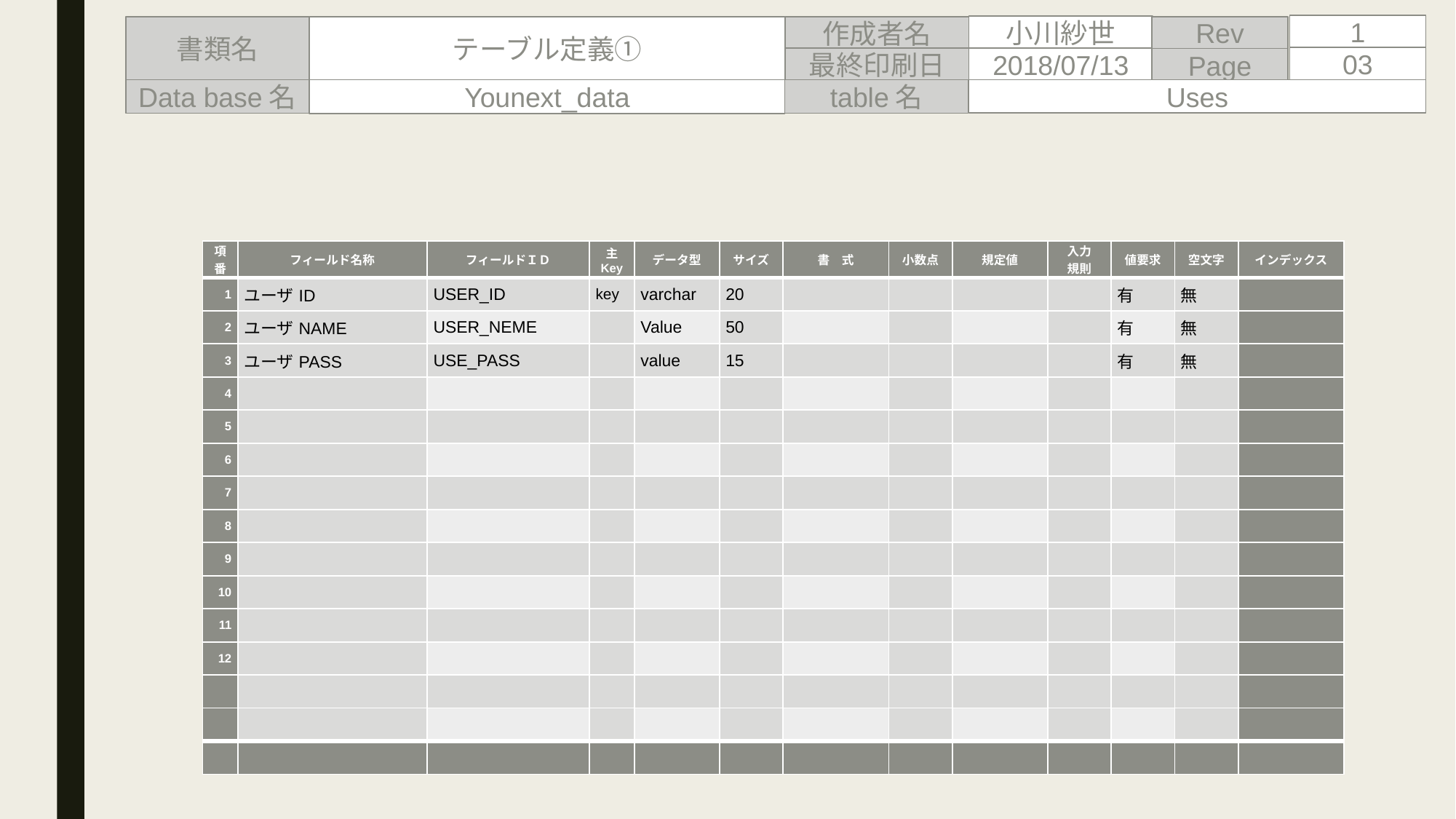

1
小川紗世
Rev
作成者名
テーブル定義①
書類名
03
2018/07/13
最終印刷日
Page
Uses
Younext_data
Data base名
table名
| 項 番 | フィールド名称 | フィールドＩＤ | 主 Key | データ型 | サイズ | 書　式 | 小数点 | 規定値 | 入力 規則 | 値要求 | 空文字 | インデックス |
| --- | --- | --- | --- | --- | --- | --- | --- | --- | --- | --- | --- | --- |
| 1 | ユーザID | USER\_ID | key | varchar | 20 |  |  |  |  | 有 | 無 |  |
| 2 | ユーザNAME | USER\_NEME |  | Value | 50 |  |  |  |  | 有 | 無 |  |
| 3 | ユーザPASS | USE\_PASS |  | value | 15 |  |  |  |  | 有 | 無 |  |
| 4 |  |  |  |  |  |  |  |  |  |  |  |  |
| 5 |  |  |  |  |  |  |  |  |  |  |  |  |
| 6 |  |  |  |  |  |  |  |  |  |  |  |  |
| 7 |  |  |  |  |  |  |  |  |  |  |  |  |
| 8 |  |  |  |  |  |  |  |  |  |  |  |  |
| 9 |  |  |  |  |  |  |  |  |  |  |  |  |
| 10 |  |  |  |  |  |  |  |  |  |  |  |  |
| 11 |  |  |  |  |  |  |  |  |  |  |  |  |
| 12 |  |  |  |  |  |  |  |  |  |  |  |  |
|  |  |  |  |  |  |  |  |  |  |  |  |  |
|  |  |  |  |  |  |  |  |  |  |  |  |  |
|  |  |  |  |  |  |  |  |  |  |  |  |  |